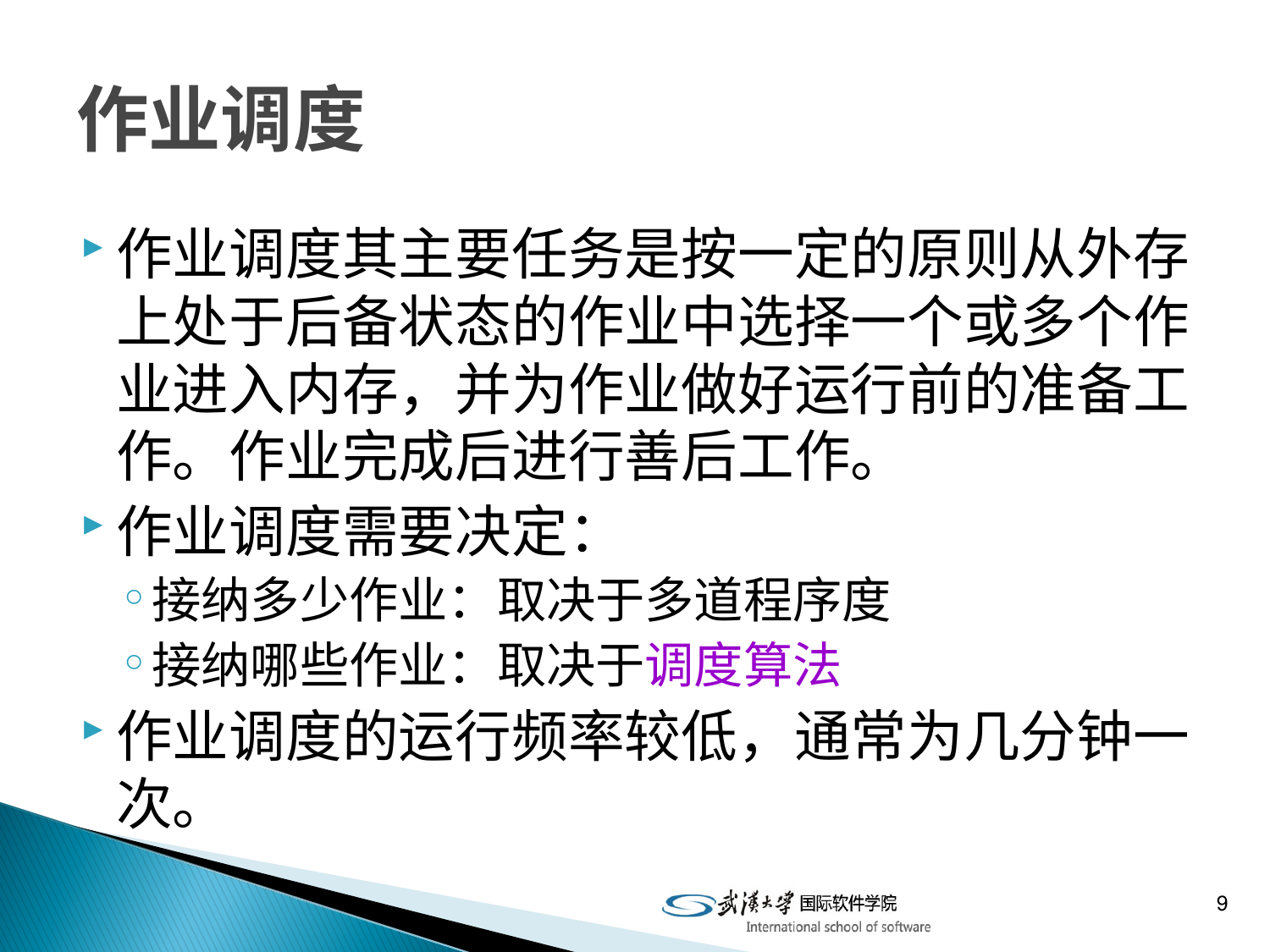

# 作业调度
作业调度其主要任务是按一定的原则从外存上处于后备状态的作业中选择一个或多个作业进入内存，并为作业做好运行前的准备工作。作业完成后进行善后工作。
作业调度需要决定：
接纳多少作业：取决于多道程序度
接纳哪些作业：取决于调度算法
作业调度的运行频率较低，通常为几分钟一次。